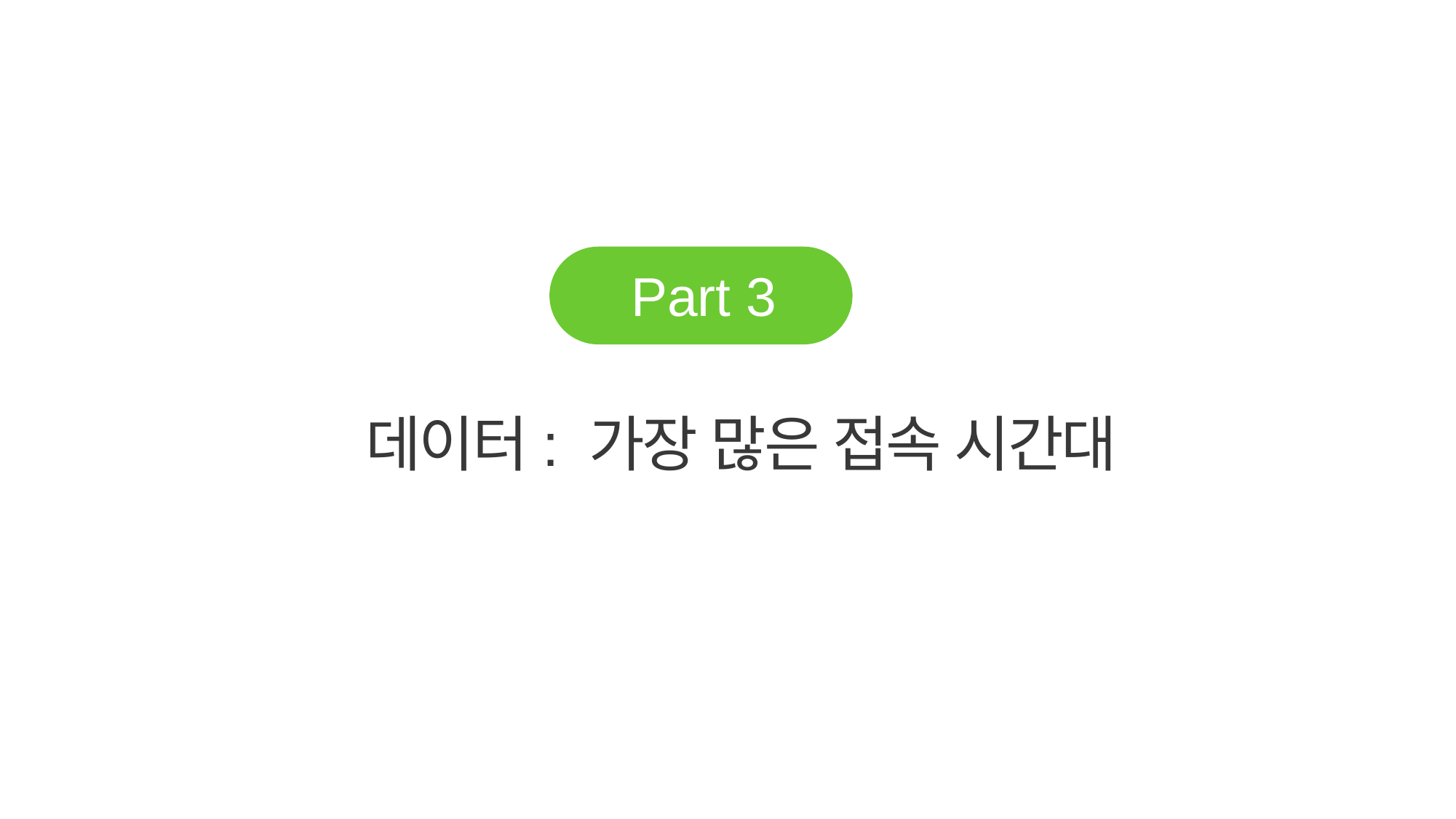

Part 3
데이터: 가장 많은 접속 시간대